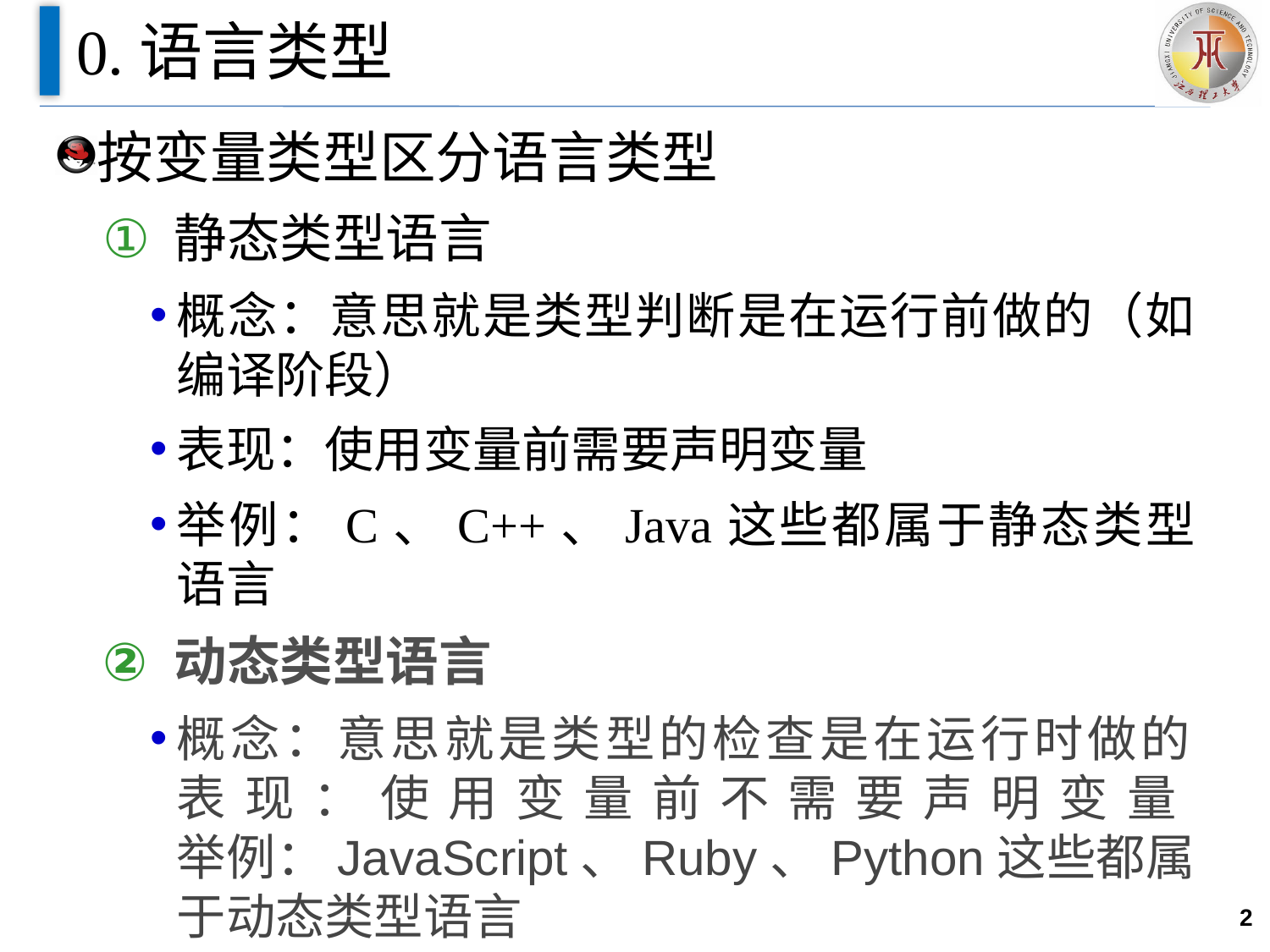

# 0.语言类型
按变量类型区分语言类型
静态类型语言
概念：意思就是类型判断是在运行前做的（如编译阶段）
表现：使用变量前需要声明变量
举例：C、C++、Java这些都属于静态类型语言
动态类型语言
概念：意思就是类型的检查是在运行时做的
表现：使用变量前不需要声明变量
举例：JavaScript、Ruby、Python这些都属于动态类型语言
2